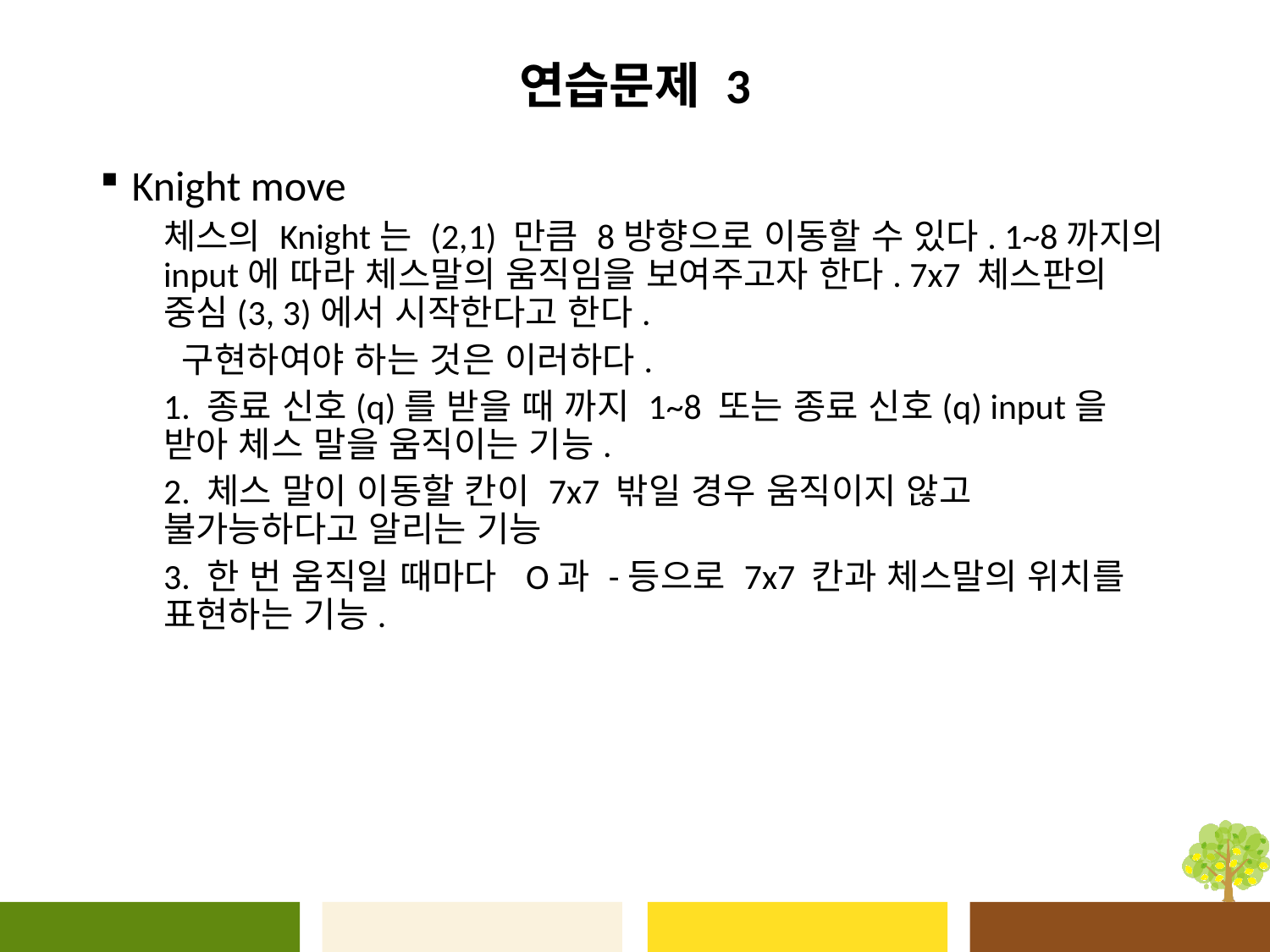

# 연습문제 3
Knight move
체스의 Knight는 (2,1) 만큼 8방향으로 이동할 수 있다. 1~8까지의 input에 따라 체스말의 움직임을 보여주고자 한다. 7x7 체스판의 중심(3, 3)에서 시작한다고 한다.
 구현하여야 하는 것은 이러하다.
1. 종료 신호(q)를 받을 때 까지 1~8 또는 종료 신호(q) input을 받아 체스 말을 움직이는 기능.
2. 체스 말이 이동할 칸이 7x7 밖일 경우 움직이지 않고 불가능하다고 알리는 기능
3. 한 번 움직일 때마다  O과 -등으로 7x7 칸과 체스말의 위치를 표현하는 기능.